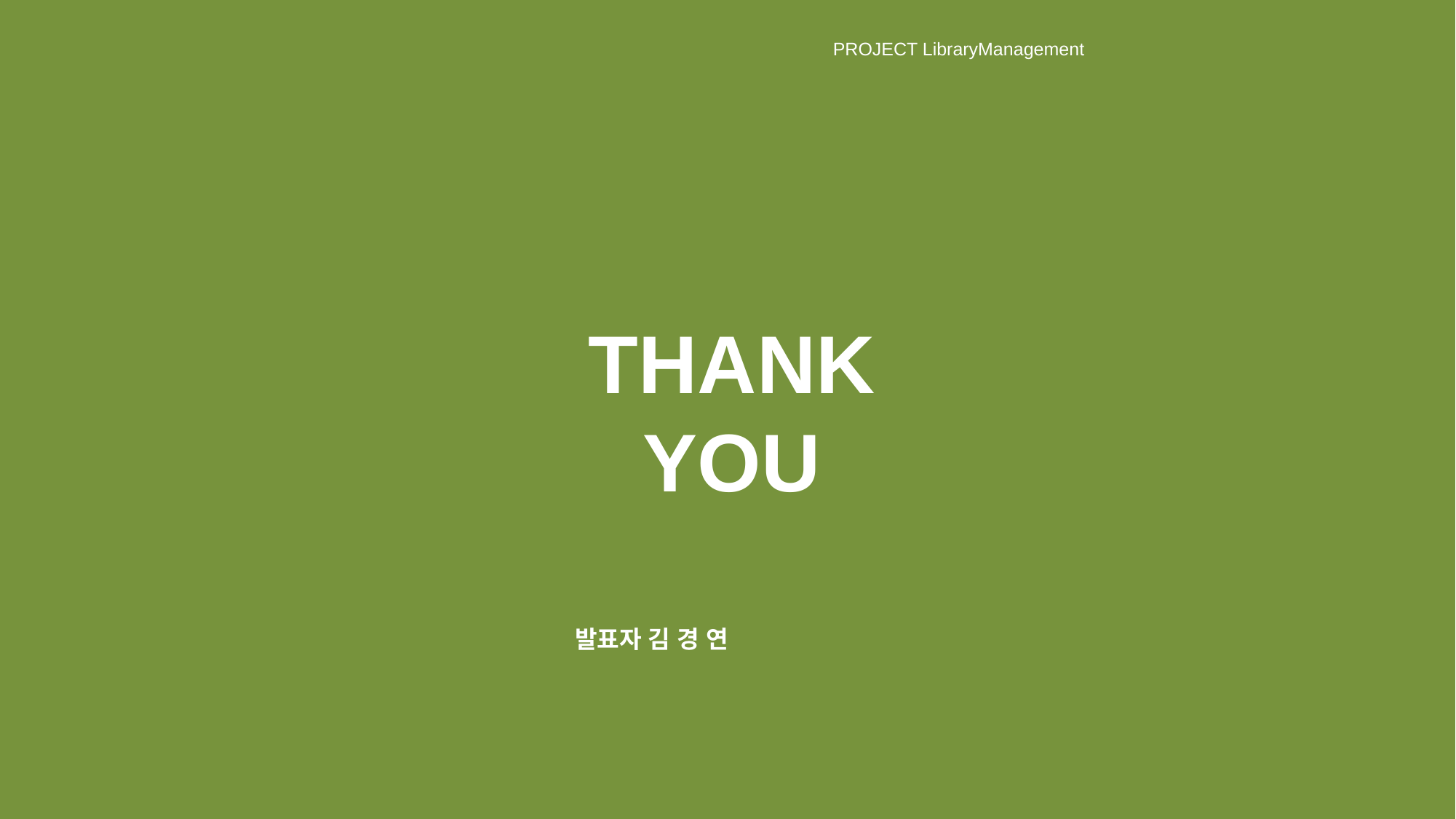

PROJECT LibraryManagement

THANK
YOU
발표자 김 경 연